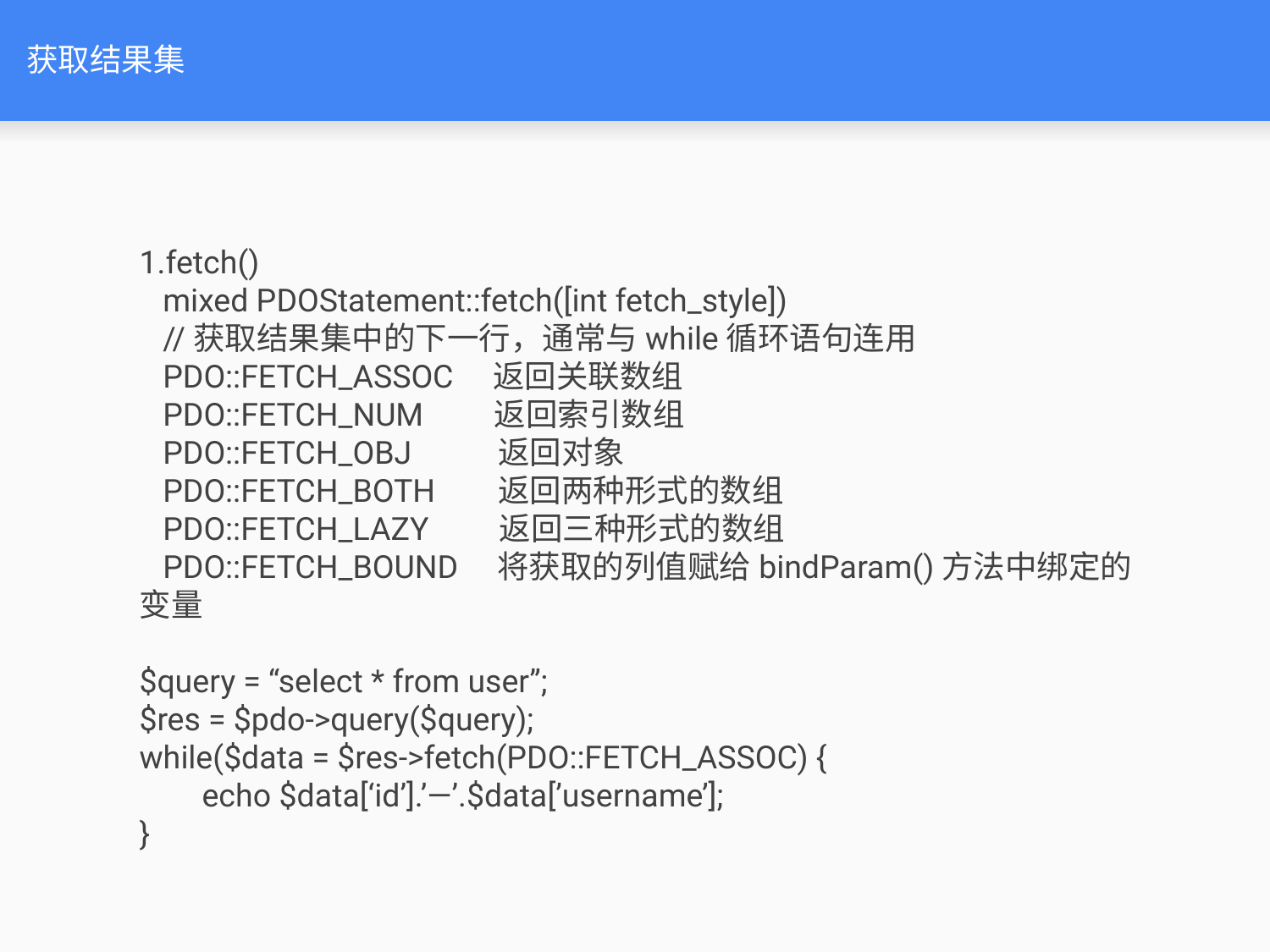

# 获取结果集
1.fetch()
   mixed PDOStatement::fetch([int fetch_style])
   //获取结果集中的下一行，通常与while循环语句连用
   PDO::FETCH_ASSOC    返回关联数组
   PDO::FETCH_NUM        返回索引数组
   PDO::FETCH_OBJ          返回对象
   PDO::FETCH_BOTH       返回两种形式的数组
   PDO::FETCH_LAZY        返回三种形式的数组
   PDO::FETCH_BOUND    将获取的列值赋给bindParam()方法中绑定的变量

$query = “select * from user”;
$res = $pdo->query($query);
while($data = $res->fetch(PDO::FETCH_ASSOC) {
        echo $data[‘id’].’—’.$data[’username’];
}